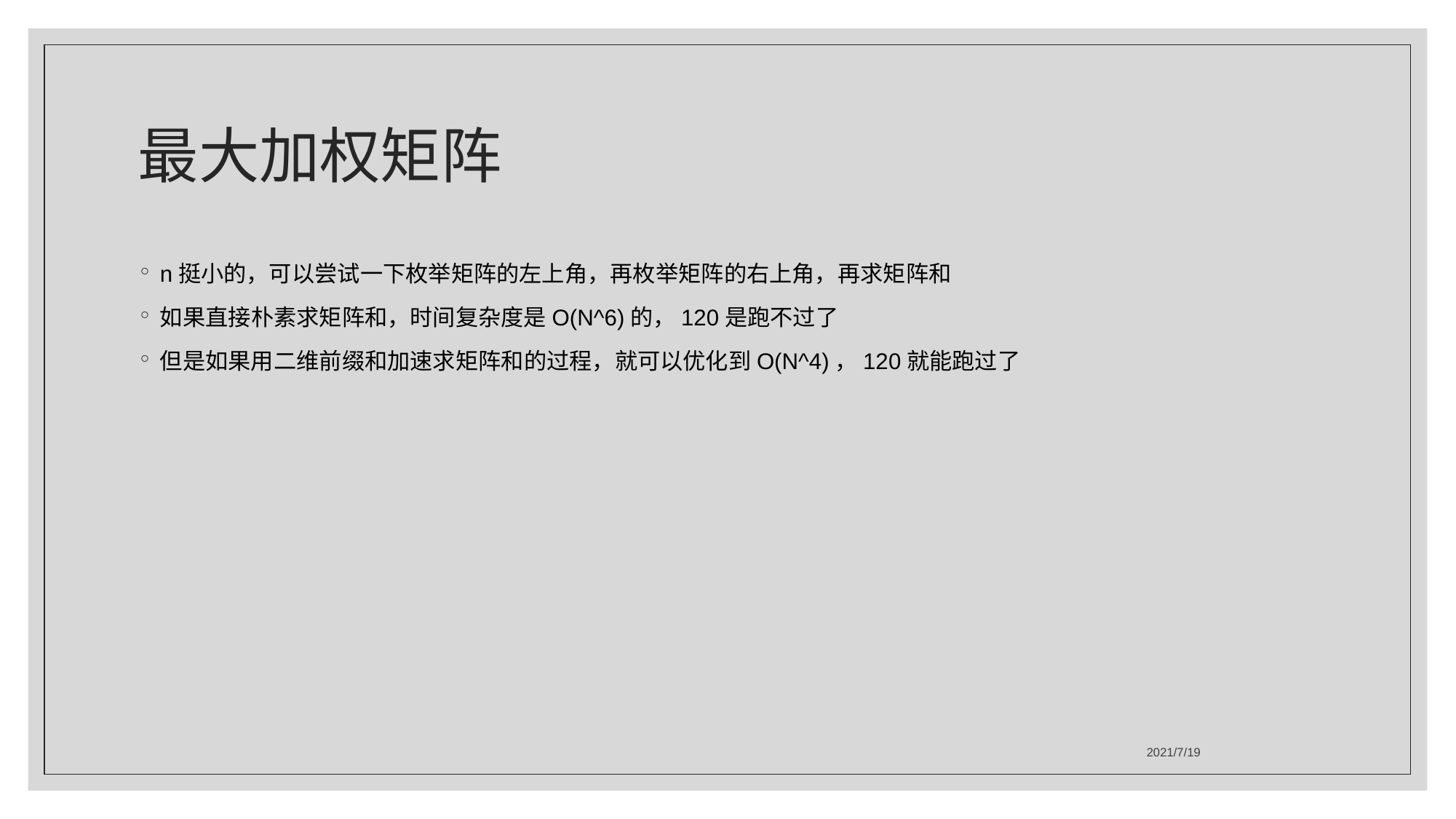

# 最大加权矩阵
n挺小的，可以尝试一下枚举矩阵的左上角，再枚举矩阵的右上角，再求矩阵和
如果直接朴素求矩阵和，时间复杂度是O(N^6)的，120是跑不过了
但是如果用二维前缀和加速求矩阵和的过程，就可以优化到O(N^4)，120就能跑过了
2021/7/19